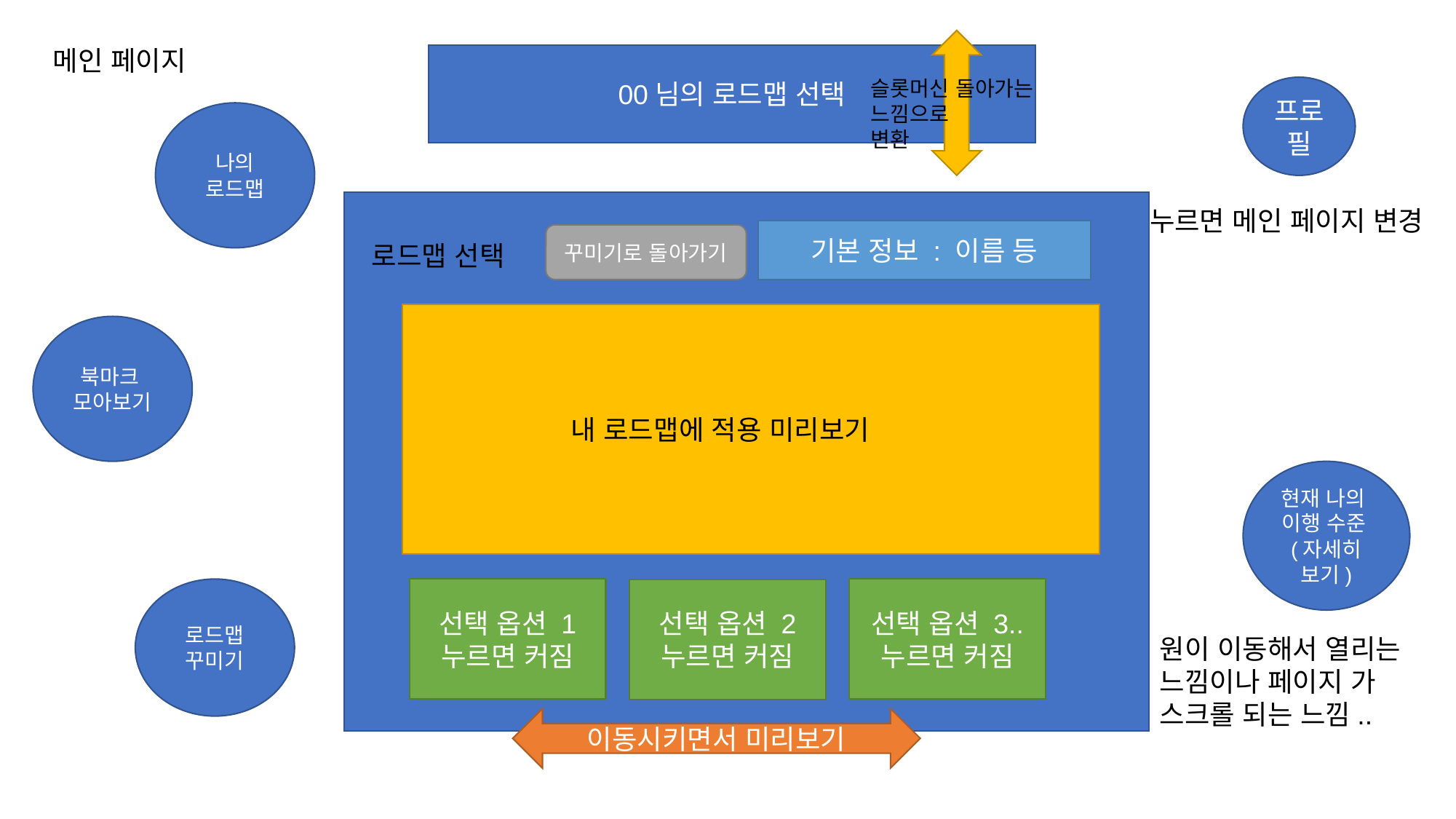

메인 페이지
00님의 로드맵 선택
슬롯머신 돌아가는 느낌으로
변환
프로필
나의
로드맵

누르면 메인 페이지 변경
기본 정보 : 이름 등
꾸미기로 돌아가기
로드맵 선택

북마크
모아보기
내 로드맵에 적용 미리보기
현재 나의
이행 수준(자세히 보기)
로드맵
꾸미기
선택 옵션 1
누르면 커짐
선택 옵션 3..
누르면 커짐
선택 옵션 2
누르면 커짐
원이 이동해서 열리는 느낌이나 페이지 가 스크롤 되는 느낌..
이동시키면서 미리보기